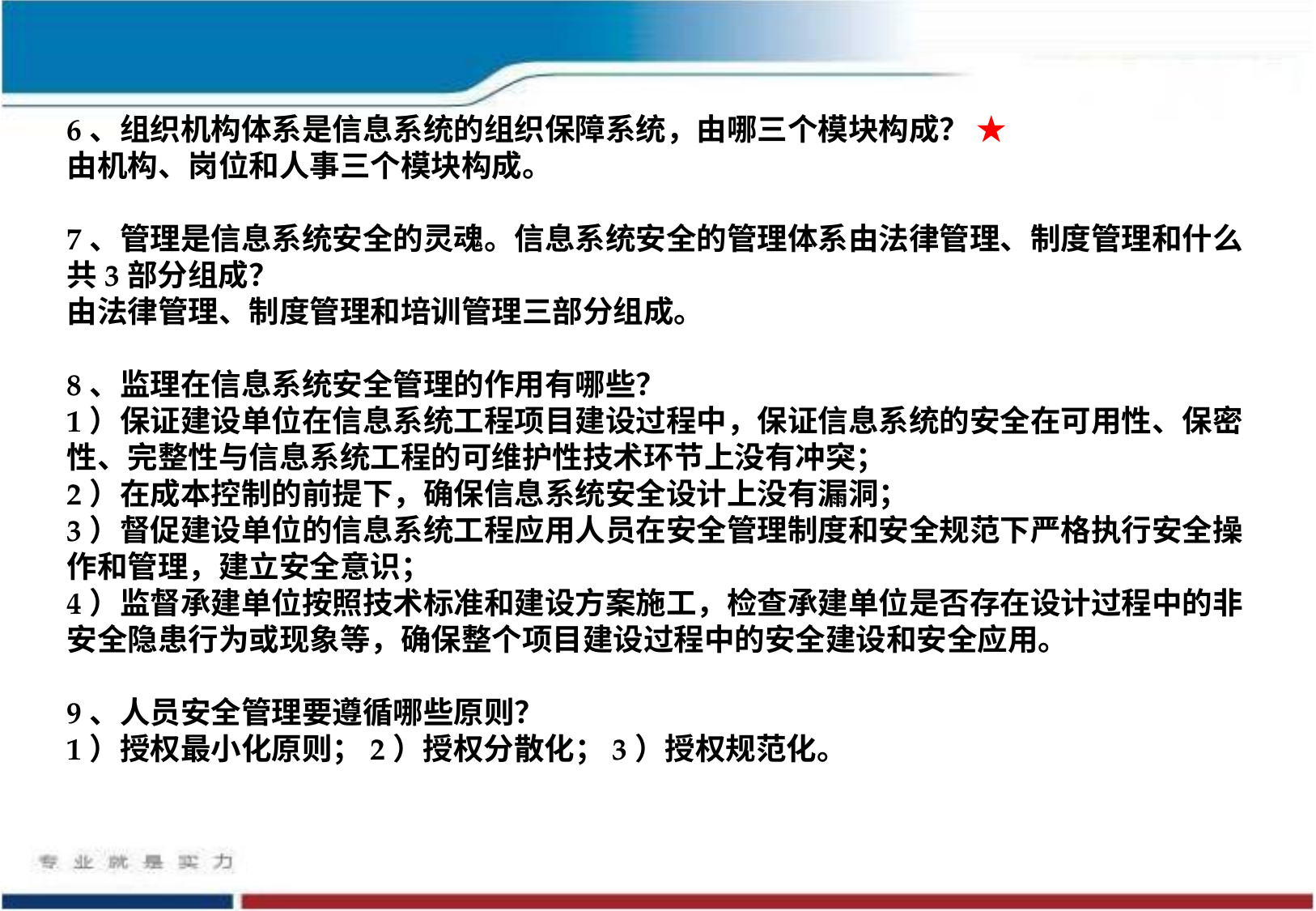

6、组织机构体系是信息系统的组织保障系统，由哪三个模块构成？ ★
由机构、岗位和人事三个模块构成。

7、管理是信息系统安全的灵魂。信息系统安全的管理体系由法律管理、制度管理和什么共3部分组成？
由法律管理、制度管理和培训管理三部分组成。

8、监理在信息系统安全管理的作用有哪些？
1）保证建设单位在信息系统工程项目建设过程中，保证信息系统的安全在可用性、保密性、完整性与信息系统工程的可维护性技术环节上没有冲突；
2）在成本控制的前提下，确保信息系统安全设计上没有漏洞；
3）督促建设单位的信息系统工程应用人员在安全管理制度和安全规范下严格执行安全操作和管理，建立安全意识；
4）监督承建单位按照技术标准和建设方案施工，检查承建单位是否存在设计过程中的非安全隐患行为或现象等，确保整个项目建设过程中的安全建设和安全应用。

9、人员安全管理要遵循哪些原则？
1）授权最小化原则；2）授权分散化；3）授权规范化。